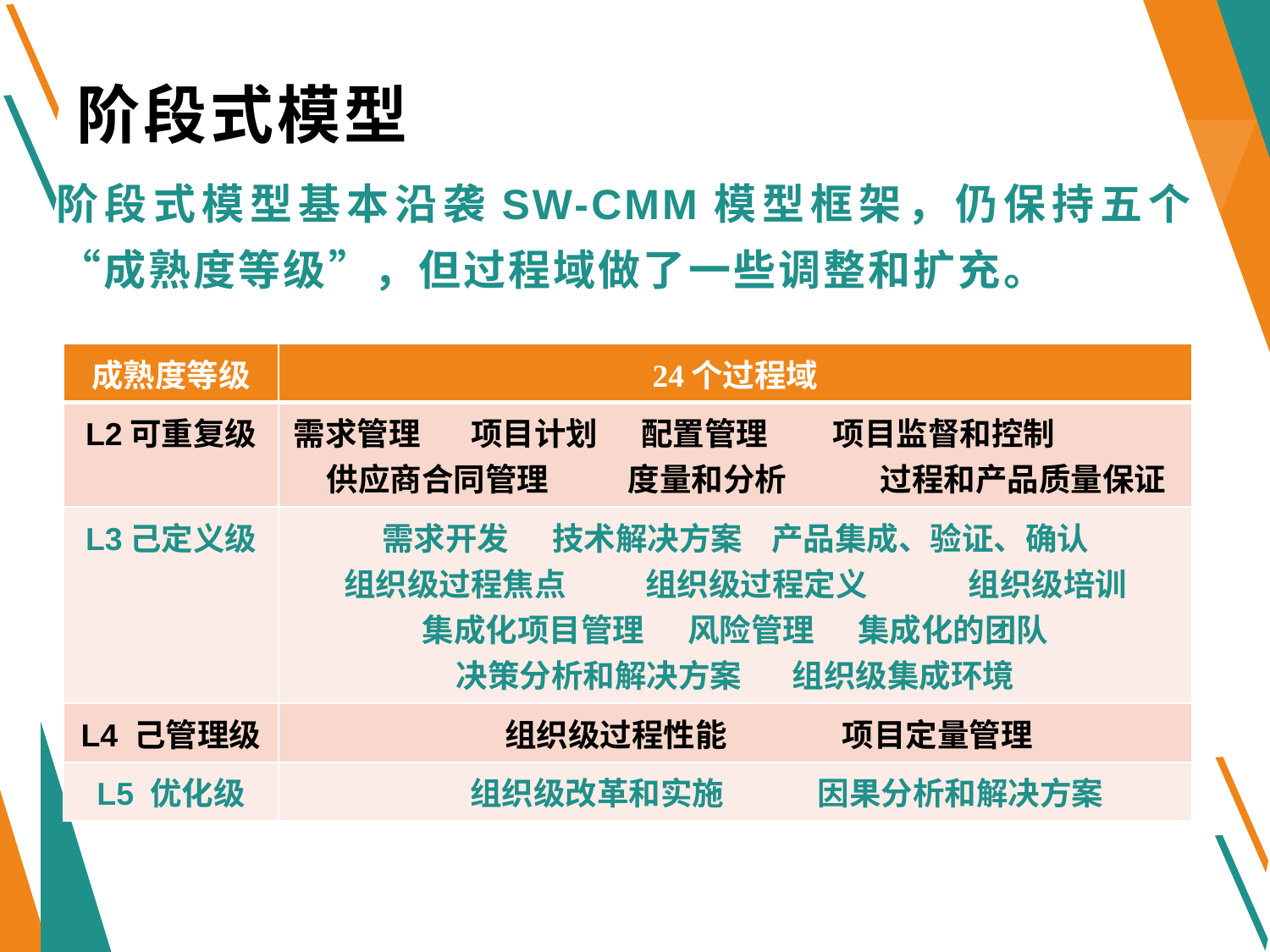

# 阶段式模型
阶段式模型基本沿袭SW-CMM模型框架，仍保持五个“成熟度等级”，但过程域做了一些调整和扩充。
| 成熟度等级 | 24个过程域 |
| --- | --- |
| L2可重复级 | 需求管理 项目计划 配置管理 项目监督和控制 供应商合同管理 度量和分析 过程和产品质量保证 |
| L3己定义级 | 需求开发 技术解决方案 产品集成、验证、确认 组织级过程焦点 组织级过程定义 组织级培训 集成化项目管理 风险管理 集成化的团队 决策分析和解决方案 组织级集成环境 |
| L4 己管理级 | 组织级过程性能 项目定量管理 |
| L5 优化级 | 组织级改革和实施 因果分析和解决方案 |